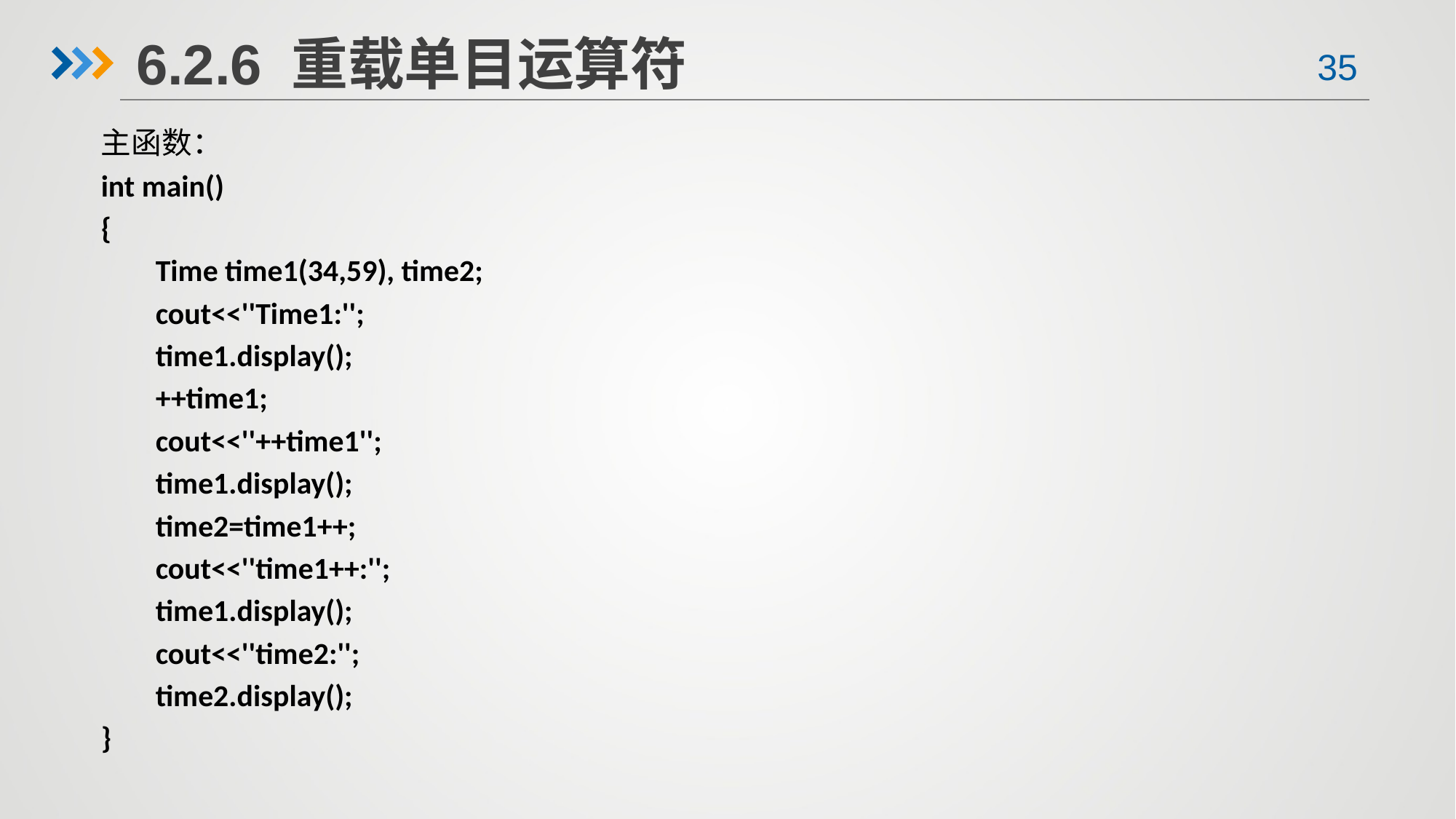

6.2.6 重载单目运算符
主函数：
int main()
{
	Time time1(34,59), time2;
	cout<<''Time1:'';
	time1.display();
	++time1;
	cout<<''++time1'';
	time1.display();
	time2=time1++;
	cout<<''time1++:'';
	time1.display();
	cout<<''time2:'';
	time2.display();
}